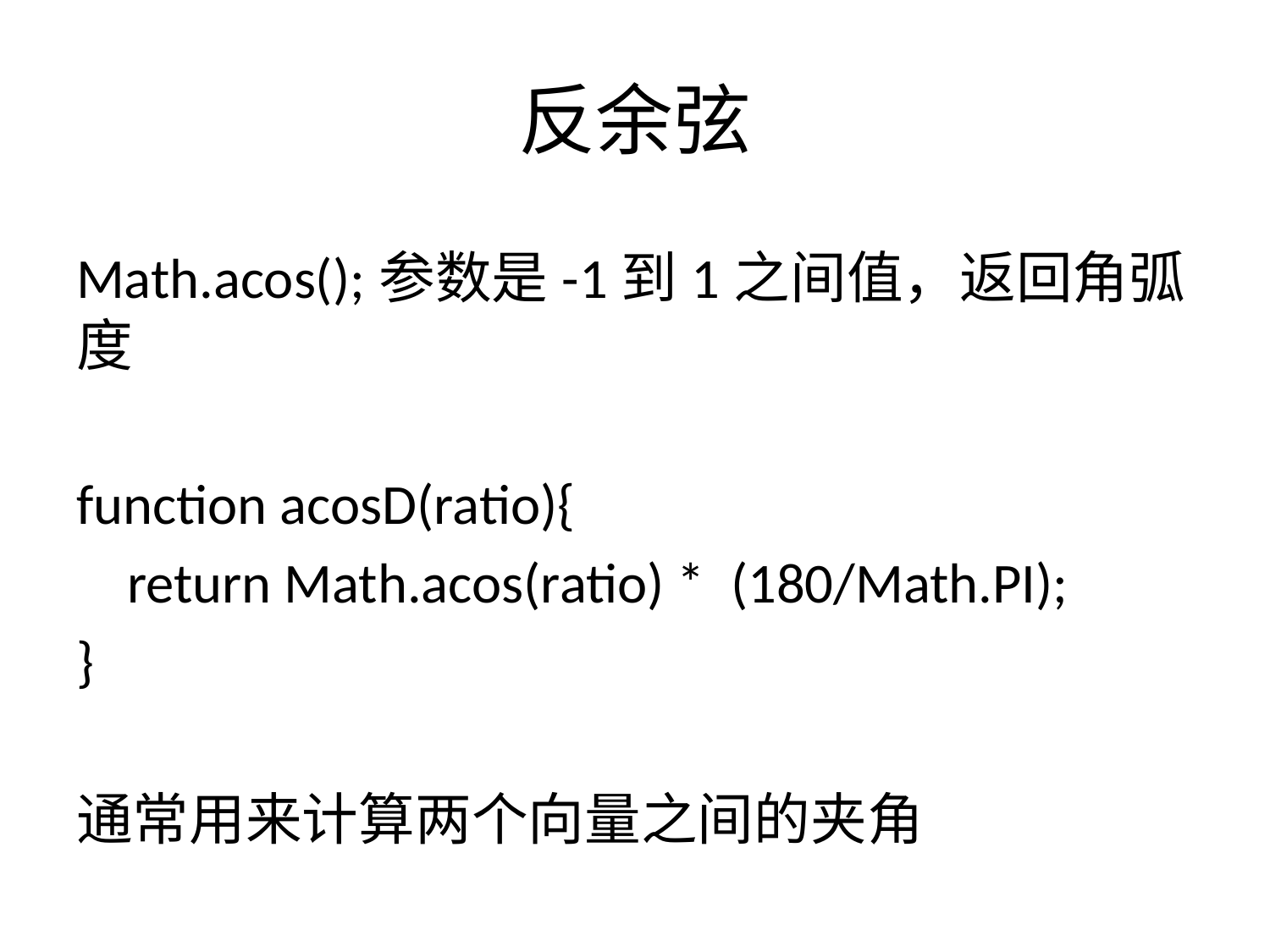

# 反余弦

Math.acos();参数是-1到1之间值，返回角弧度

function acosD(ratio){
    return Math.acos(ratio) *  (180/Math.PI);
}

通常用来计算两个向量之间的夹角